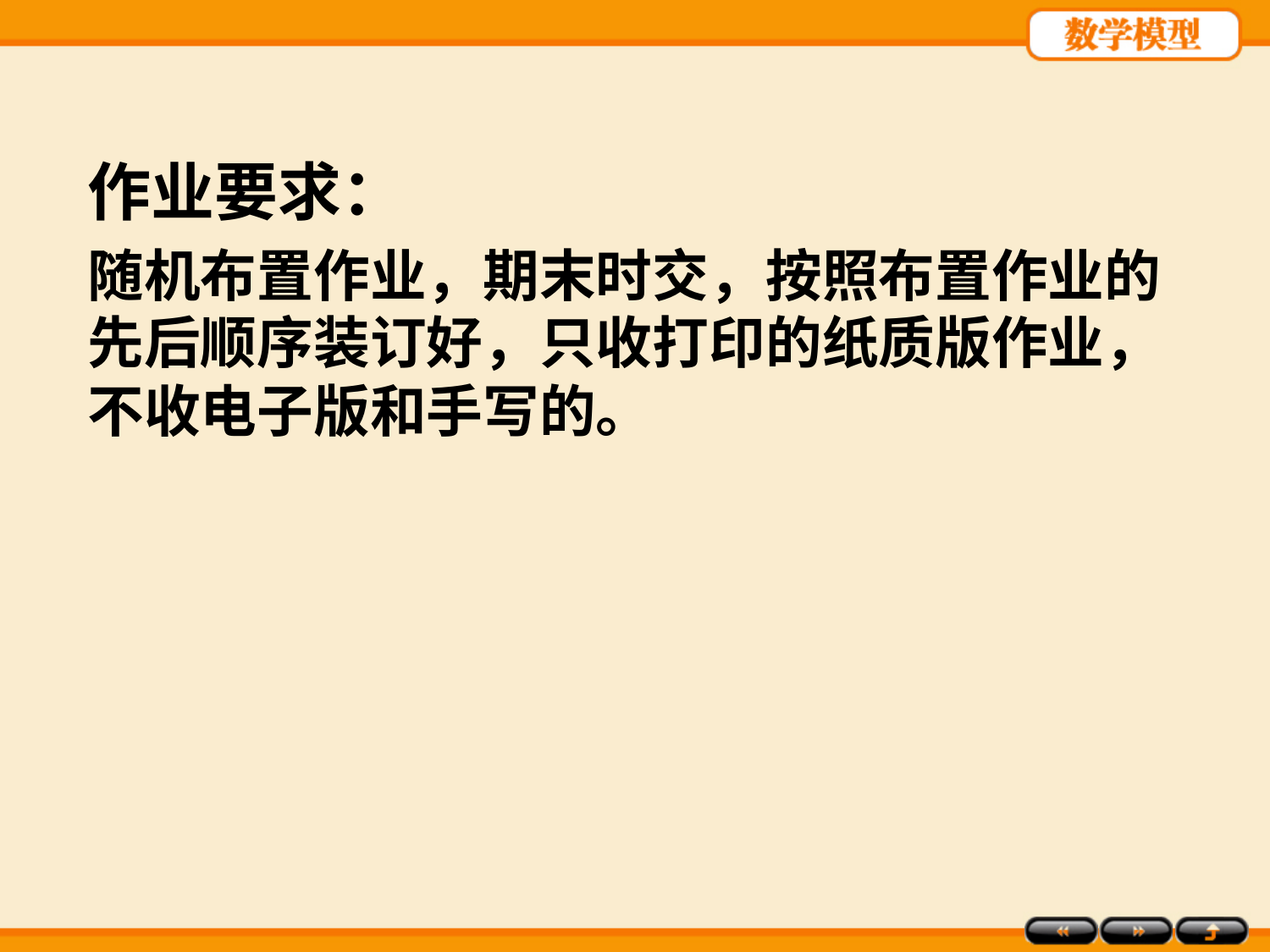

作业要求：
随机布置作业，期末时交，按照布置作业的先后顺序装订好，只收打印的纸质版作业，不收电子版和手写的。